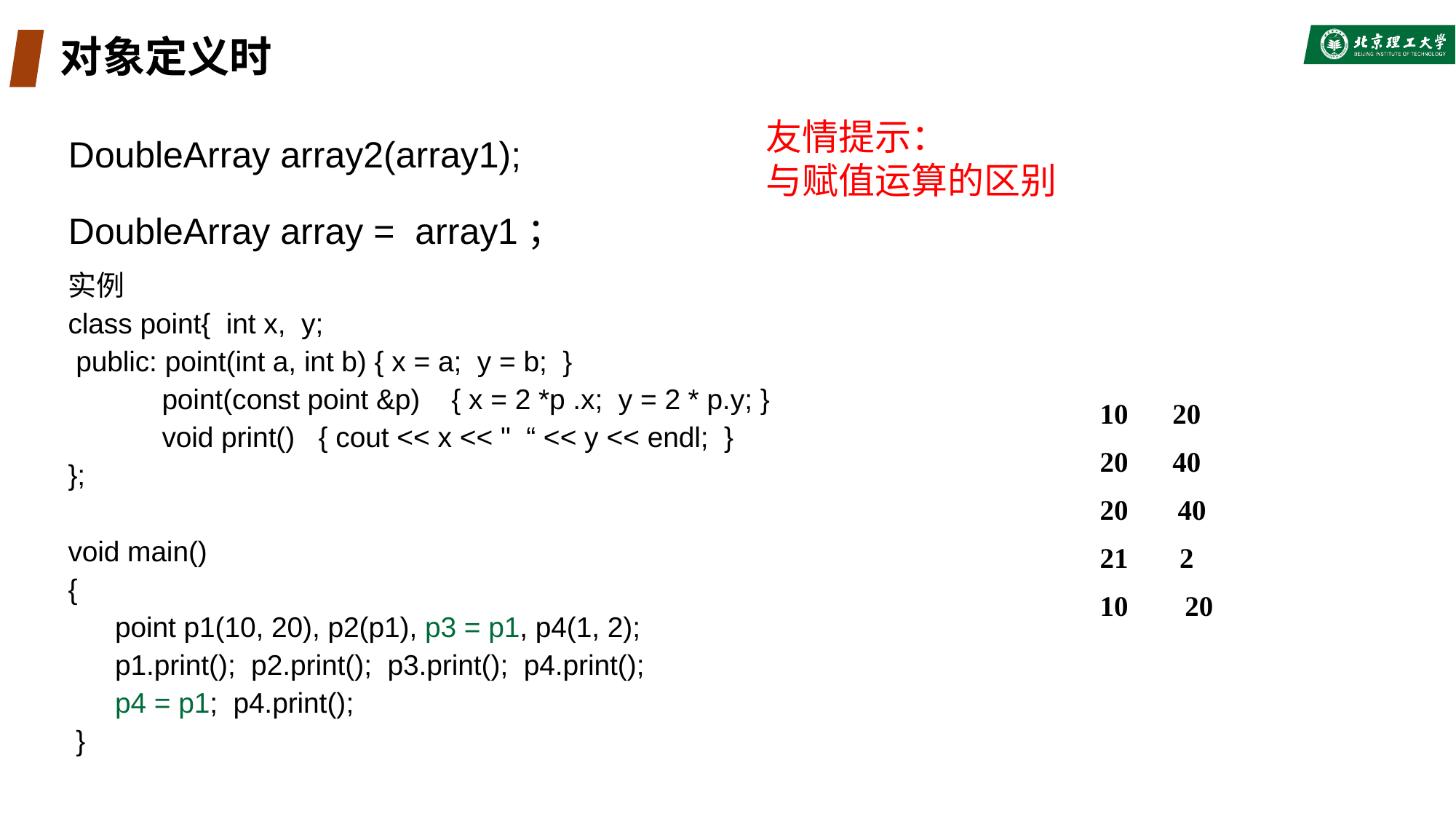

# 对象定义时
DoubleArray array2(array1);
DoubleArray array =  array1；
友情提示：
与赋值运算的区别
实例
class point{  int x,  y;
 public: point(int a, int b) { x = a;  y = b;  }
            point(const point &p)    { x = 2 *p .x;  y = 2 * p.y; }
            void print()   { cout << x << "  “ << y << endl;  }
};

void main()
{
      point p1(10, 20), p2(p1), p3 = p1, p4(1, 2);
      p1.print();  p2.print();  p3.print();  p4.print();
      p4 = p1;  p4.print();
 }
20
40
20       40
 2
10        20